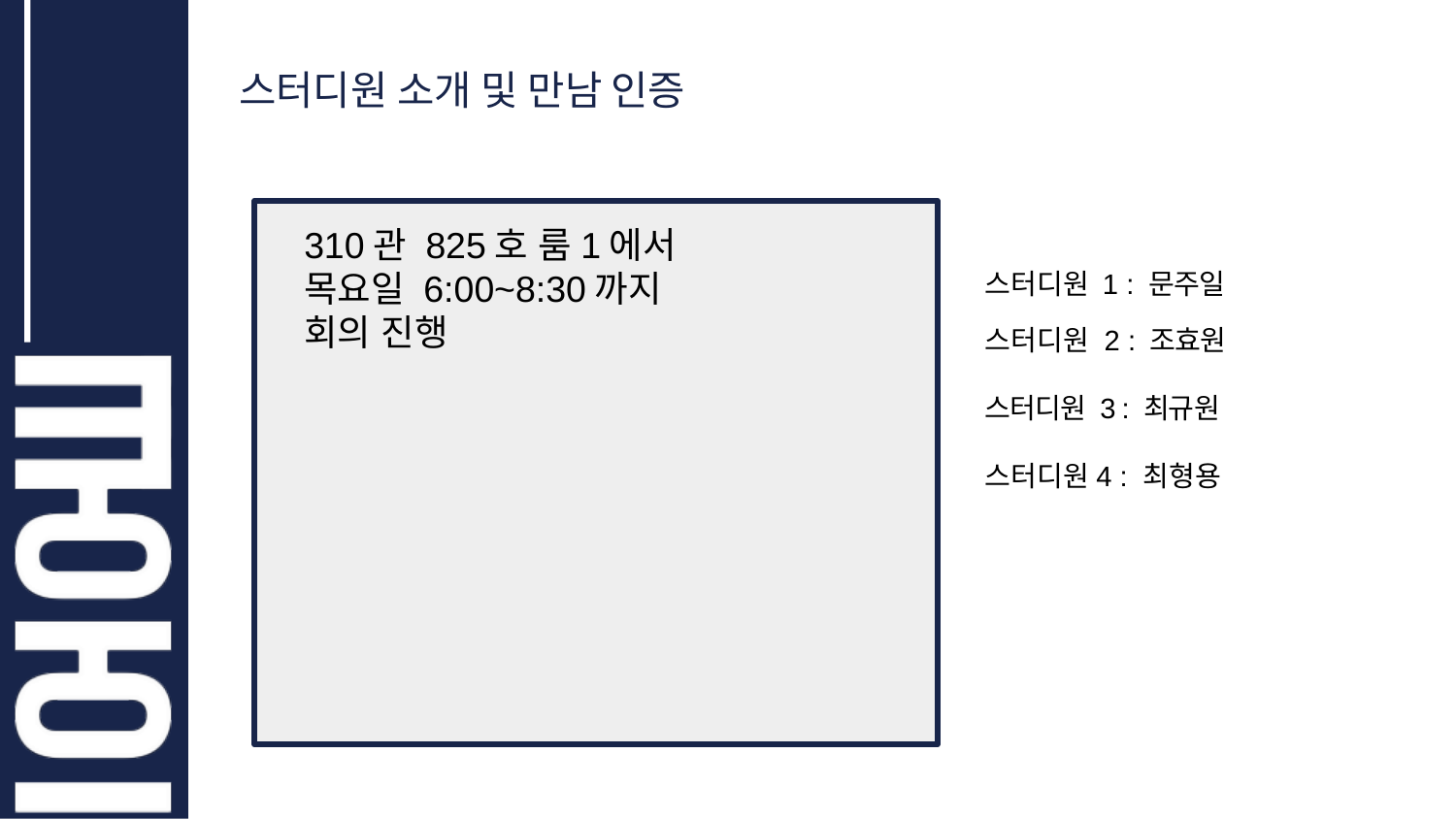

# 스터디원 소개 및 만남 인증

310관 825호 룸1에서 목요일 6:00~8:30까지 회의 진행
스터디원 1 : 문주일

스터디원 2 : 조효원

스터디원 3 : 최규원

스터디원4 : 최형용